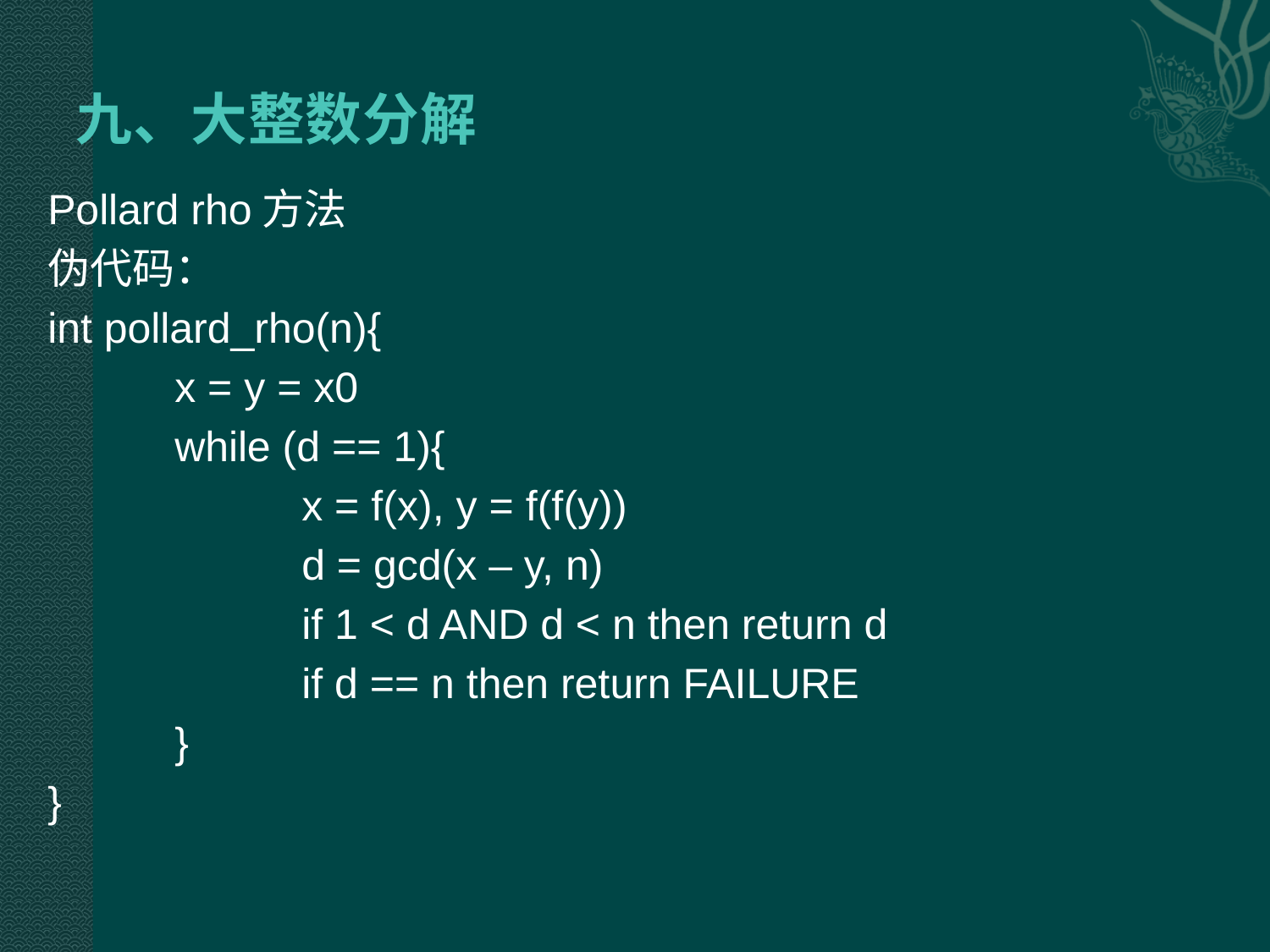

# 九、大整数分解
Pollard rho方法
伪代码：
int pollard_rho(n){
	x = y = x0
	while (d == 1){
		x = f(x), y = f(f(y))
		d = gcd(x – y, n)
		if 1 < d AND d < n then return d
		if d == n then return FAILURE
	}
}